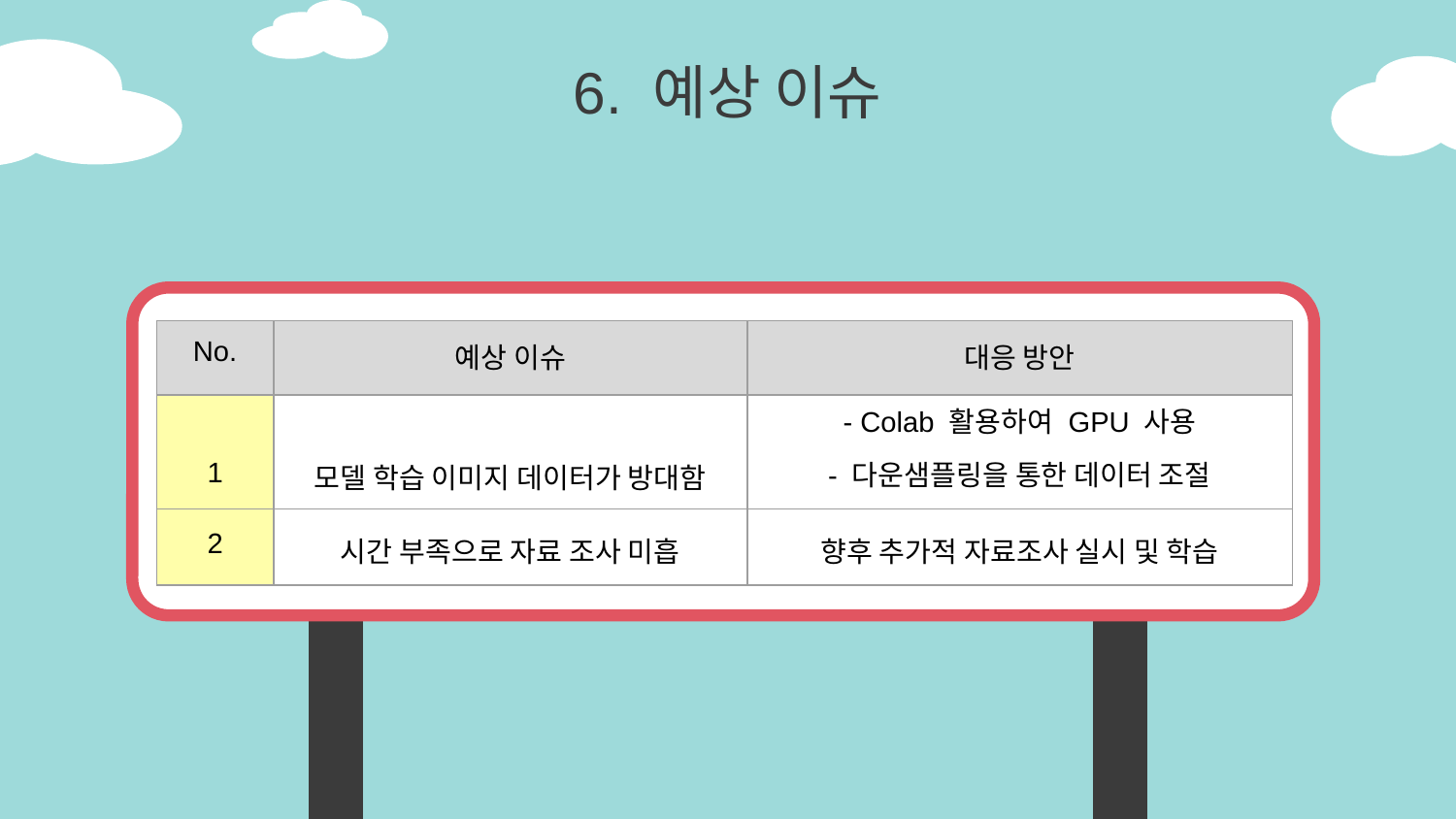

6. 예상 이슈

| No. | 예상 이슈 | 대응 방안 |
| --- | --- | --- |
| 1 | 모델 학습 이미지 데이터가 방대함 | - Colab 활용하여 GPU 사용 - 다운샘플링을 통한 데이터 조절 |
| 2 | 시간 부족으로 자료 조사 미흡 | 향후 추가적 자료조사 실시 및 학습 |